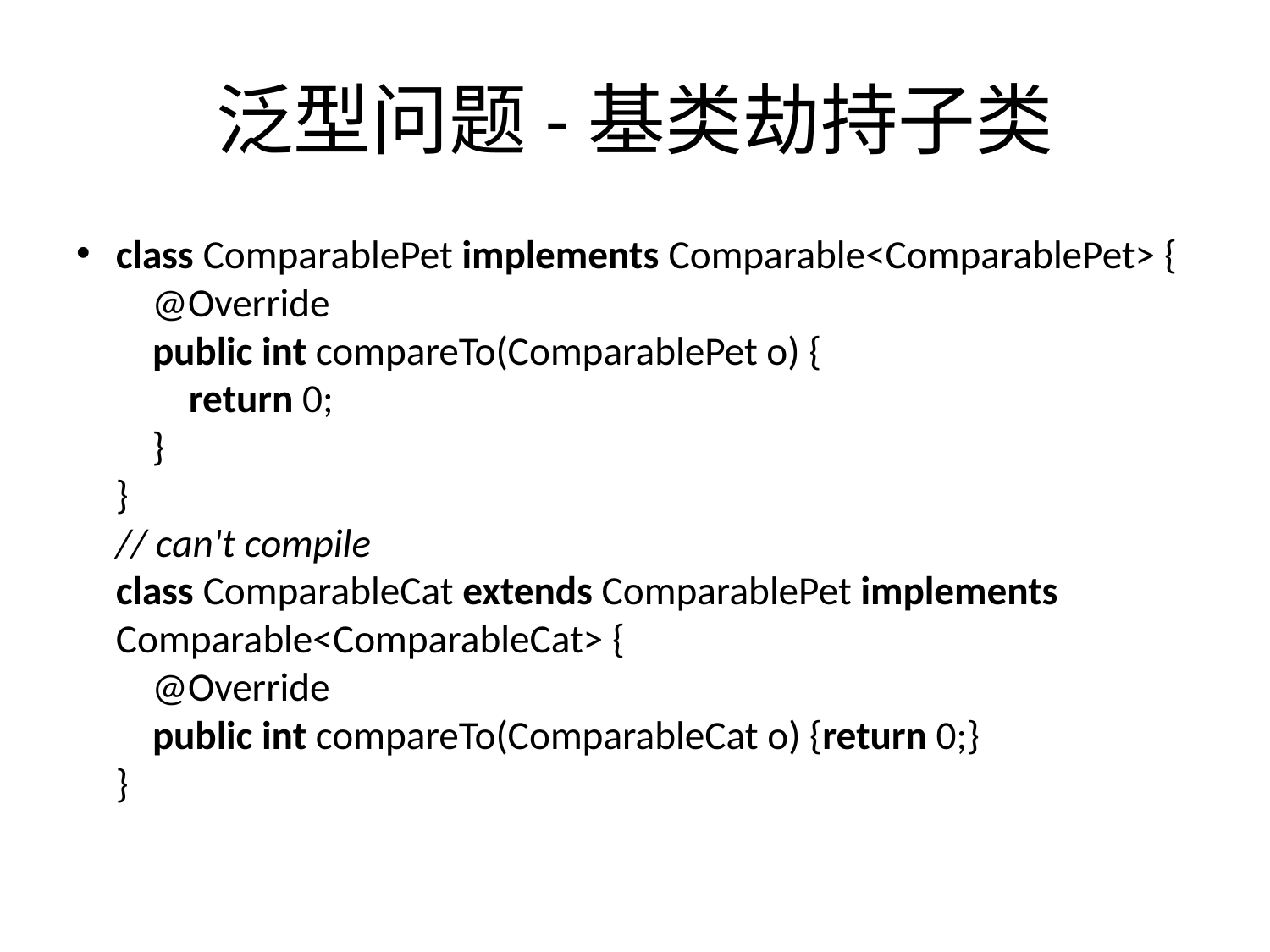

# 泛型问题-基类劫持子类
class ComparablePet implements Comparable<ComparablePet> {
    @Override
    public int compareTo(ComparablePet o) {
        return 0;
    }
}
// can't compile
class ComparableCat extends ComparablePet implements Comparable<ComparableCat> {
    @Override
    public int compareTo(ComparableCat o) {return 0;}
}